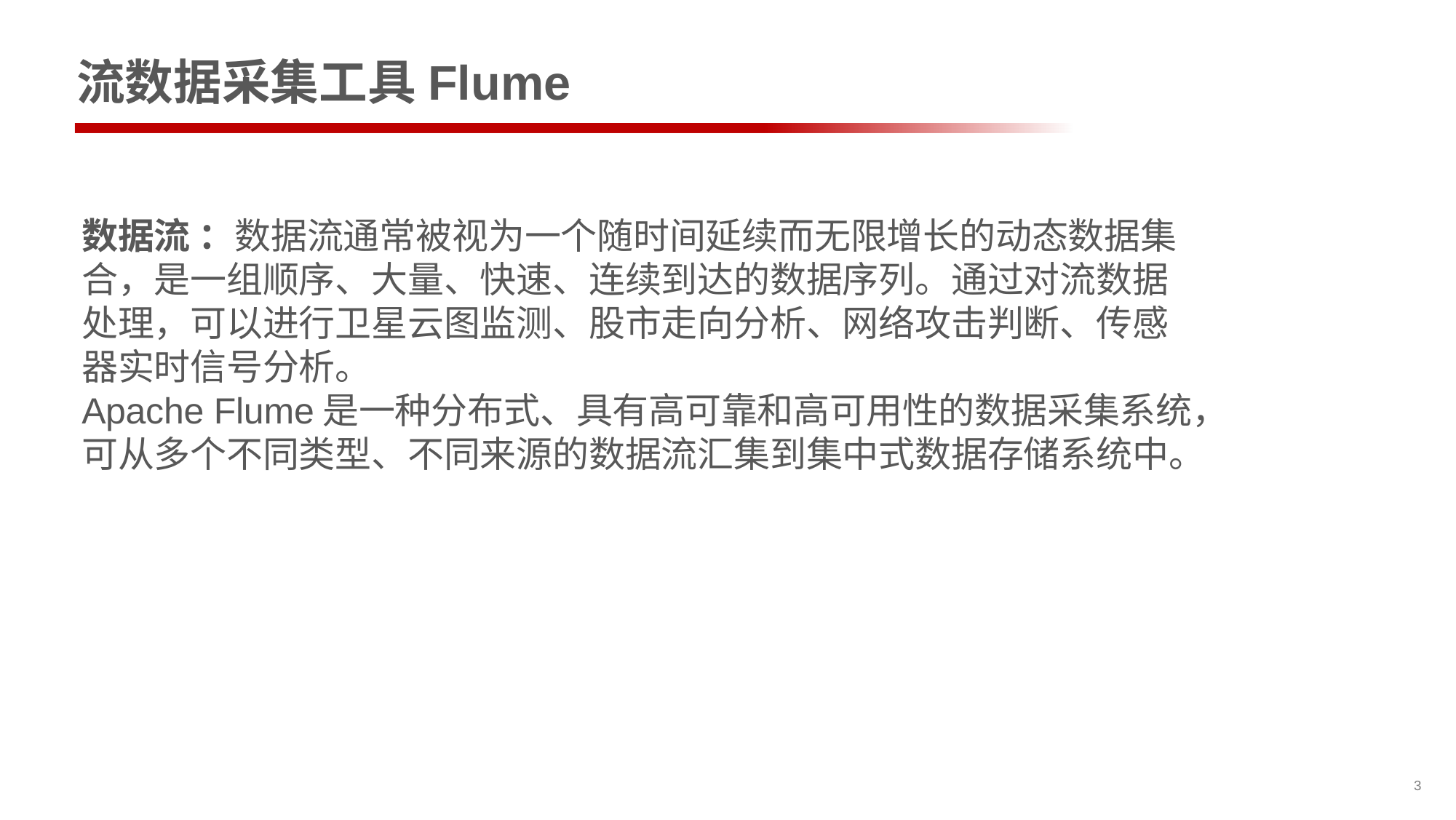

# 流数据采集工具Flume

数据流 ：数据流通常被视为一个随时间延续而无限增长的动态数据集合，是一组顺序、大量、快速、连续到达的数据序列。通过对流数据处理，可以进行卫星云图监测、股市走向分析、网络攻击判断、传感器实时信号分析。
Apache Flume是一种分布式、具有高可靠和高可用性的数据采集系统，可从多个不同类型、不同来源的数据流汇集到集中式数据存储系统中。
3